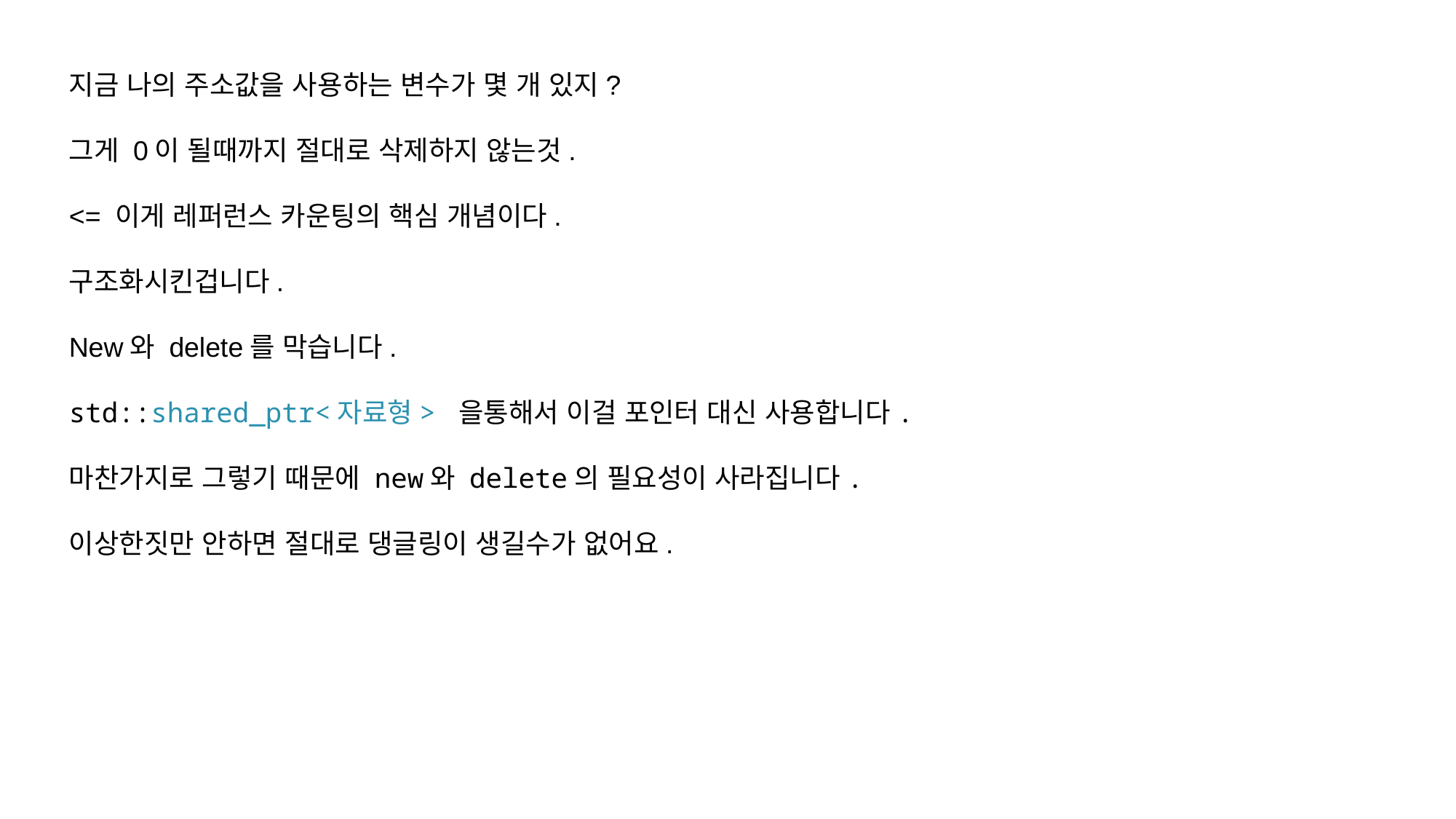

지금 나의 주소값을 사용하는 변수가 몇 개 있지?

그게 0이 될때까지 절대로 삭제하지 않는것.

<= 이게 레퍼런스 카운팅의 핵심 개념이다.

구조화시킨겁니다.

New와 delete를 막습니다.

std::shared_ptr<자료형> 을통해서 이걸 포인터 대신 사용합니다.

마찬가지로 그렇기 때문에 new와 delete의 필요성이 사라집니다.

이상한짓만 안하면 절대로 댕글링이 생길수가 없어요.